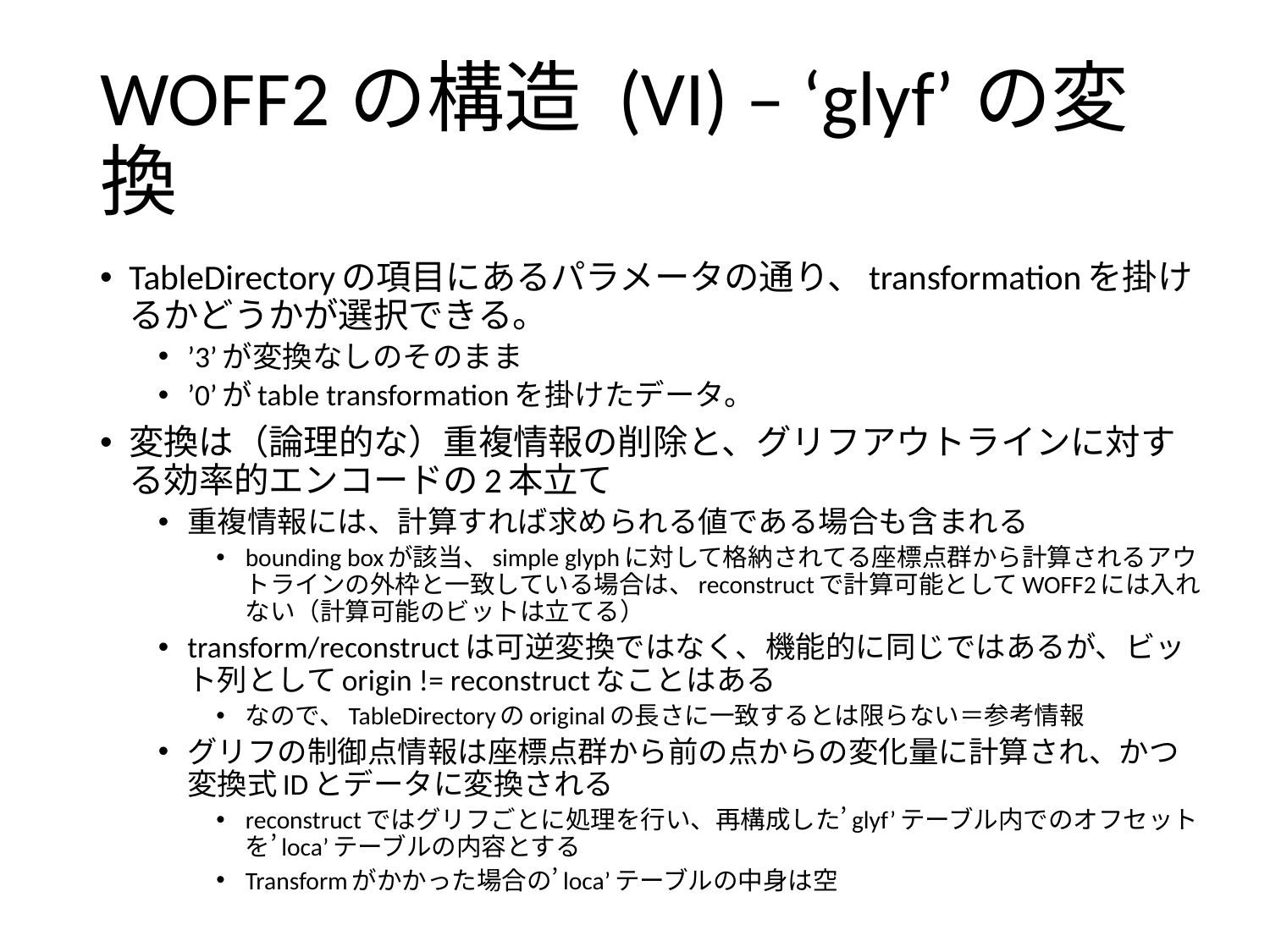

# WOFF2の構造 (VI) – ‘glyf’の変換
TableDirectoryの項目にあるパラメータの通り、transformationを掛けるかどうかが選択できる。
’3’が変換なしのそのまま
’0’がtable transformationを掛けたデータ。
変換は（論理的な）重複情報の削除と、グリフアウトラインに対する効率的エンコードの2本立て
重複情報には、計算すれば求められる値である場合も含まれる
bounding boxが該当、simple glyphに対して格納されてる座標点群から計算されるアウトラインの外枠と一致している場合は、reconstructで計算可能としてWOFF2には入れない（計算可能のビットは立てる）
transform/reconstructは可逆変換ではなく、機能的に同じではあるが、ビット列としてorigin != reconstructなことはある
なので、TableDirectoryのoriginalの長さに一致するとは限らない＝参考情報
グリフの制御点情報は座標点群から前の点からの変化量に計算され、かつ変換式IDとデータに変換される
reconstructではグリフごとに処理を行い、再構成した’glyf’テーブル内でのオフセットを’loca’テーブルの内容とする
Transformがかかった場合の’loca’テーブルの中身は空